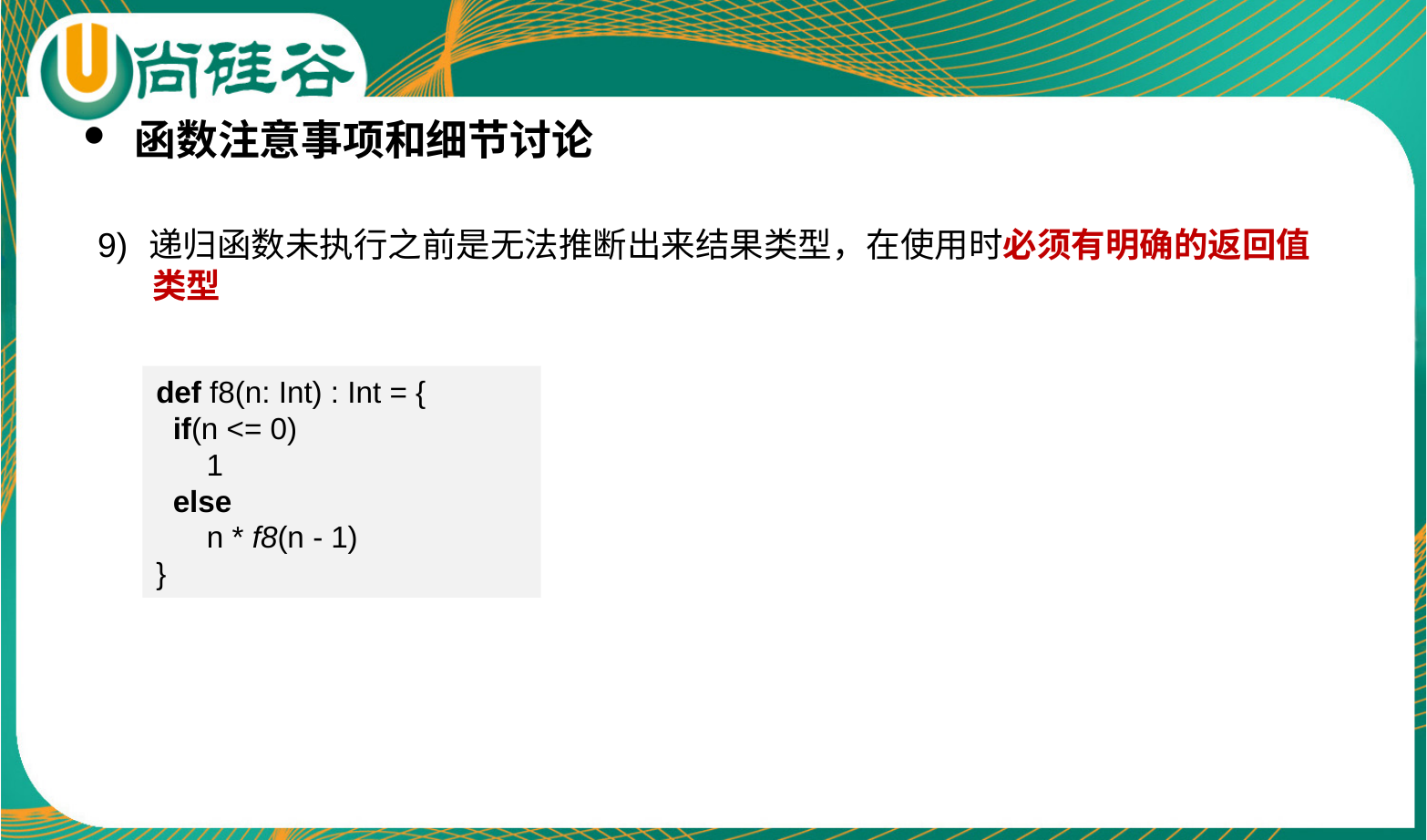

函数注意事项和细节讨论

递归函数未执行之前是无法推断出来结果类型，在使用时必须有明确的返回值
      类型

def f8(n: Int) : Int = {
  if(n <= 0)
      1
  else
      n * f8(n - 1)
}